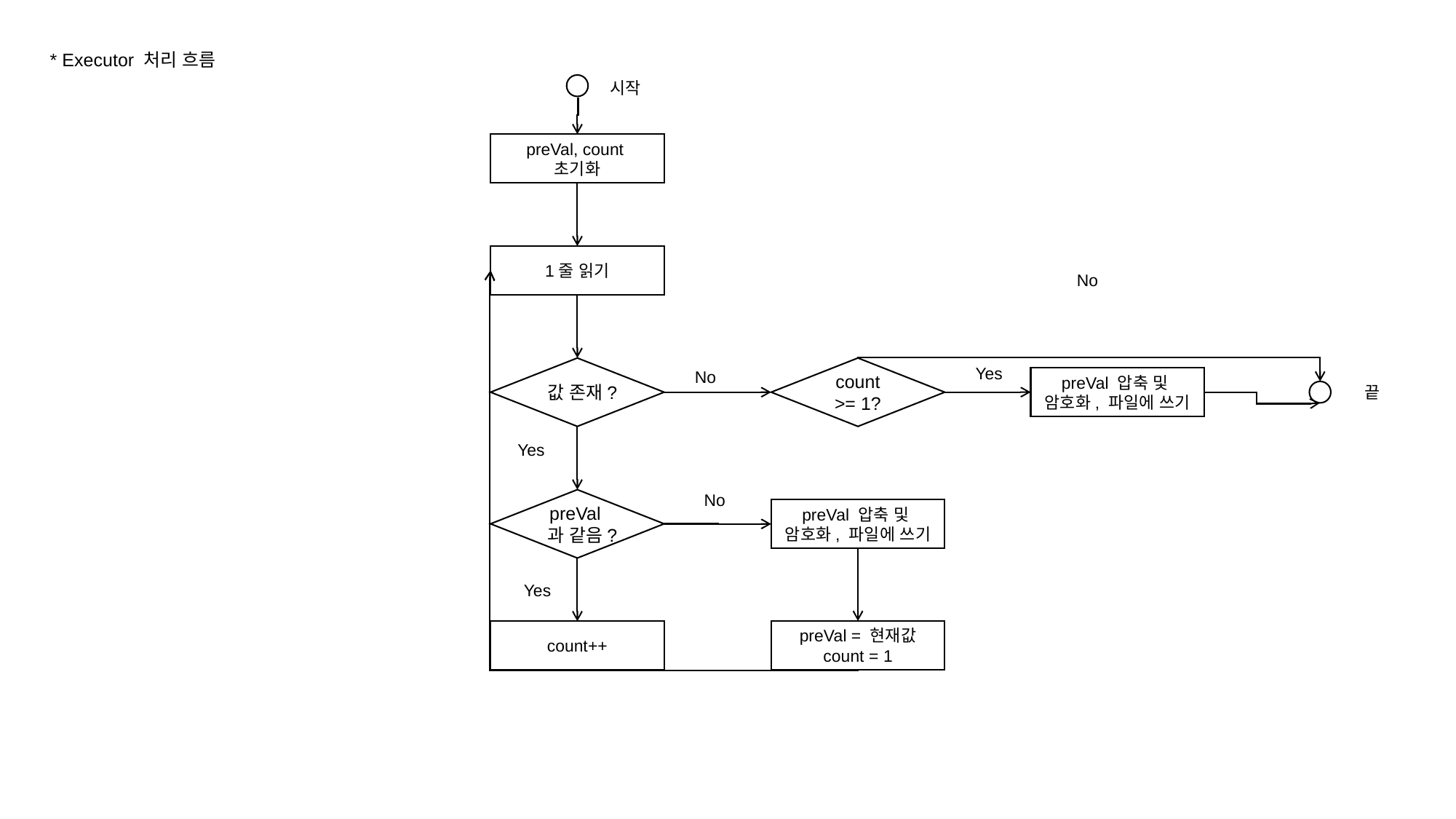

* Executor 처리 흐름
시작

preVal, count
초기화
1줄 읽기
No
Yes
count >= 1?
값 존재?
No
preVal 압축 및
암호화, 파일에 쓰기
끝

Yes
No
preVal과 같음?
preVal 압축 및
암호화, 파일에 쓰기
Yes
preVal = 현재값
count = 1
count++